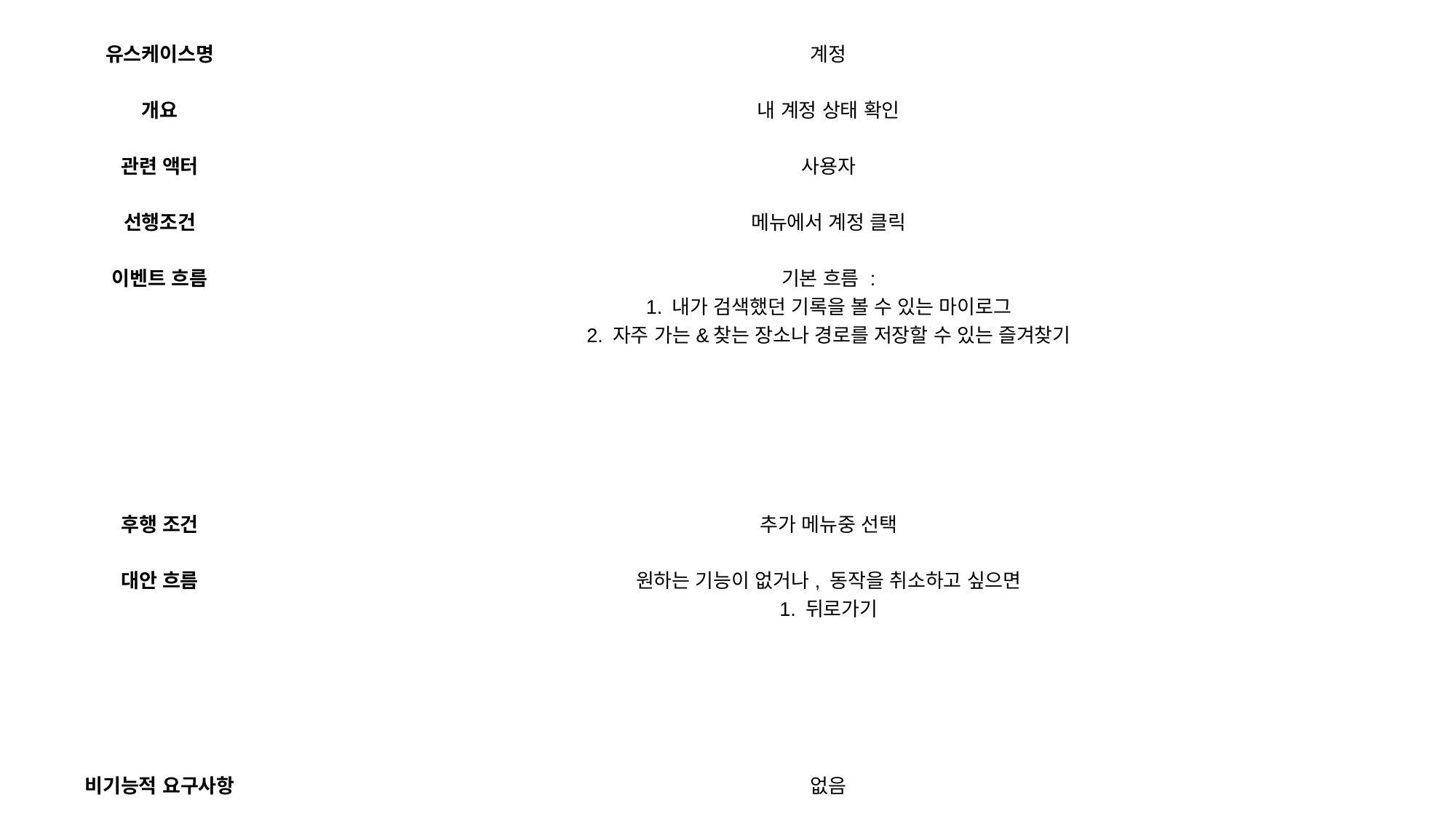

| 유스케이스명 | 계정 |
| --- | --- |
| 개요 | 내 계정 상태 확인 |
| 관련 액터 | 사용자 |
| 선행조건 | 메뉴에서 계정 클릭 |
| 이벤트 흐름 | 기본 흐름 : 1. 내가 검색했던 기록을 볼 수 있는 마이로그 2. 자주 가는&찾는 장소나 경로를 저장할 수 있는 즐겨찾기 |
| 후행 조건 | 추가 메뉴중 선택 |
| 대안 흐름 | 원하는 기능이 없거나, 동작을 취소하고 싶으면 1. 뒤로가기 |
| 비기능적 요구사항 | 없음 |